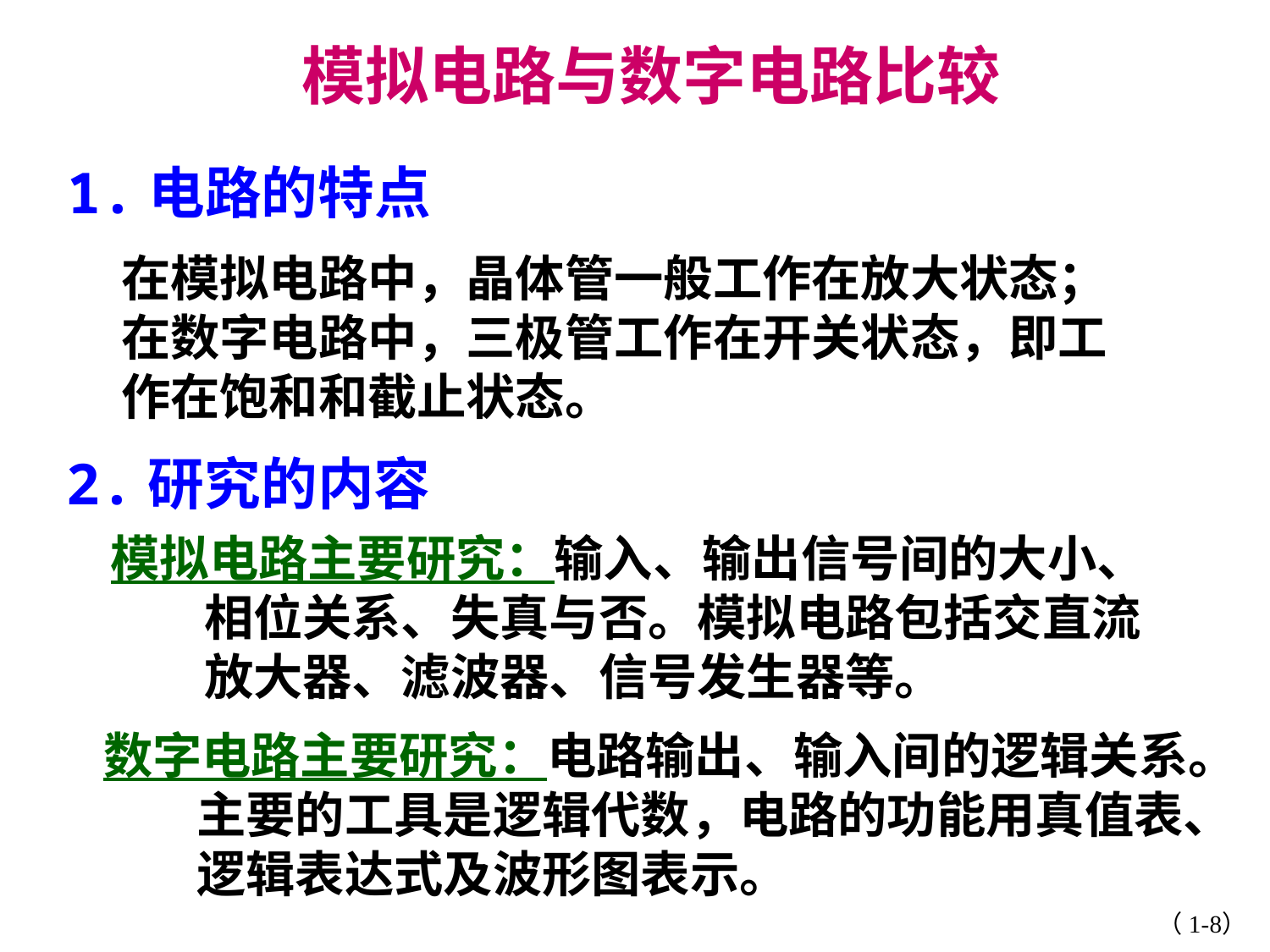

模拟电路与数字电路比较
1.电路的特点
在模拟电路中，晶体管一般工作在放大状态；在数字电路中，三极管工作在开关状态，即工作在饱和和截止状态。
2.研究的内容
模拟电路主要研究：输入、输出信号间的大小、相位关系、失真与否。模拟电路包括交直流放大器、滤波器、信号发生器等。
数字电路主要研究：电路输出、输入间的逻辑关系。主要的工具是逻辑代数，电路的功能用真值表、逻辑表达式及波形图表示。
（1-8）